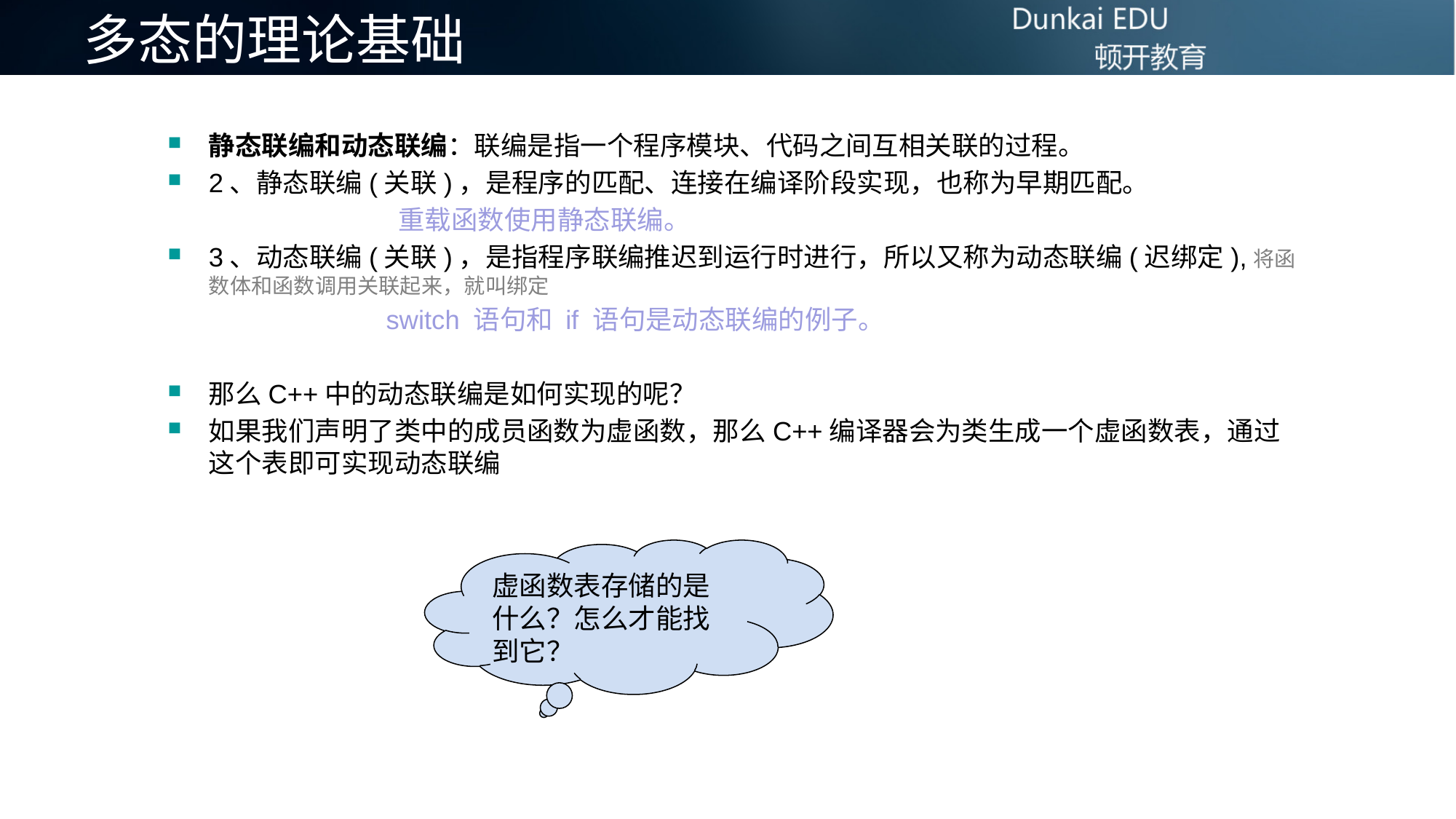

# 多态的理论基础
静态联编和动态联编：联编是指一个程序模块、代码之间互相关联的过程。
2、静态联编(关联)，是程序的匹配、连接在编译阶段实现，也称为早期匹配。
	   	 重载函数使用静态联编。
3、动态联编(关联)，是指程序联编推迟到运行时进行，所以又称为动态联编(迟绑定),将函数体和函数调用关联起来，就叫绑定
		switch 语句和 if 语句是动态联编的例子。

那么C++中的动态联编是如何实现的呢？
如果我们声明了类中的成员函数为虚函数，那么C++编译器会为类生成一个虚函数表，通过这个表即可实现动态联编

虚函数表存储的是什么？怎么才能找到它？